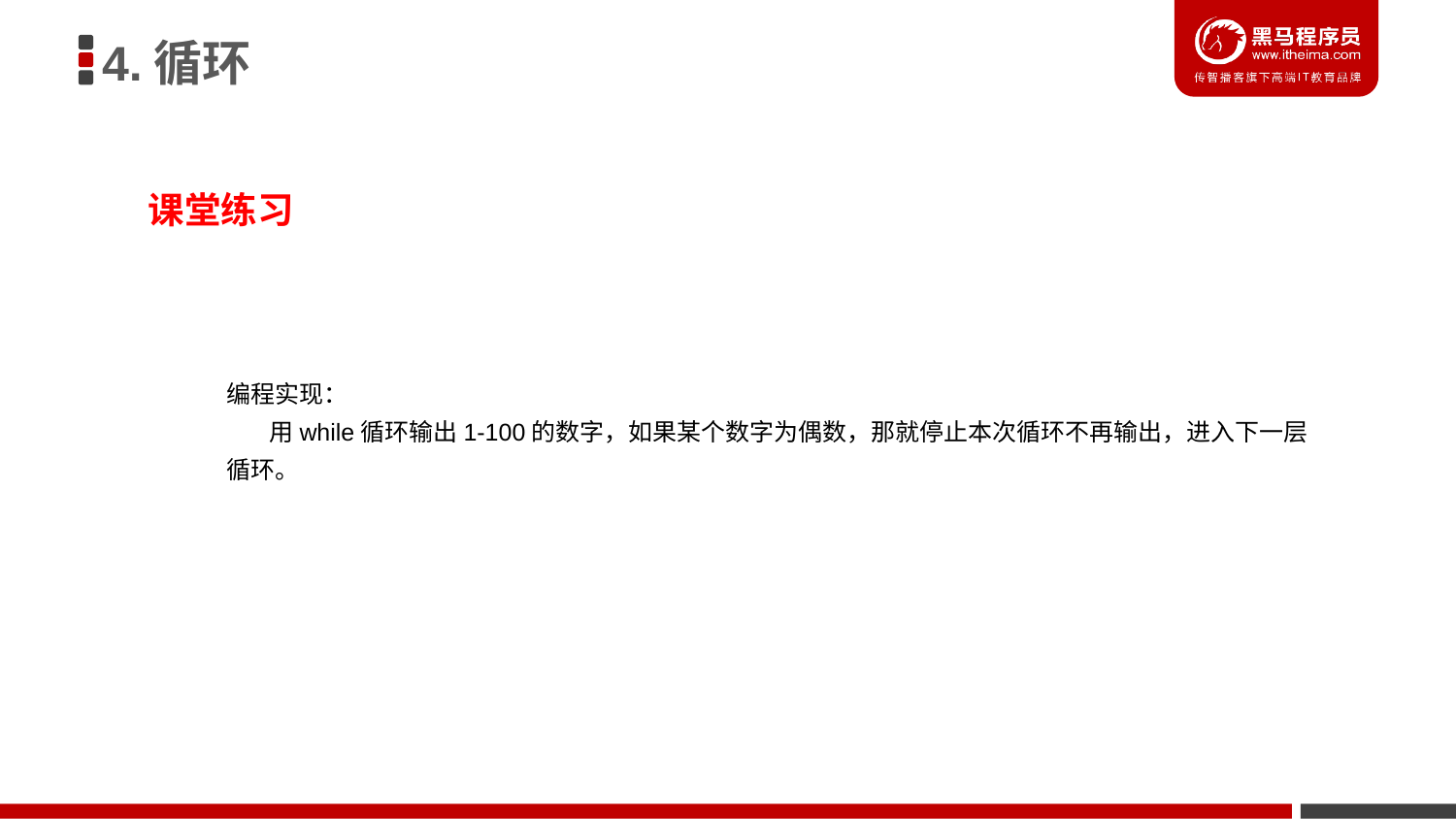

4.循环
课堂练习
编程实现：
       用while循环输出1-100的数字，如果某个数字为偶数，那就停止本次循环不再输出，进入下一层循环。